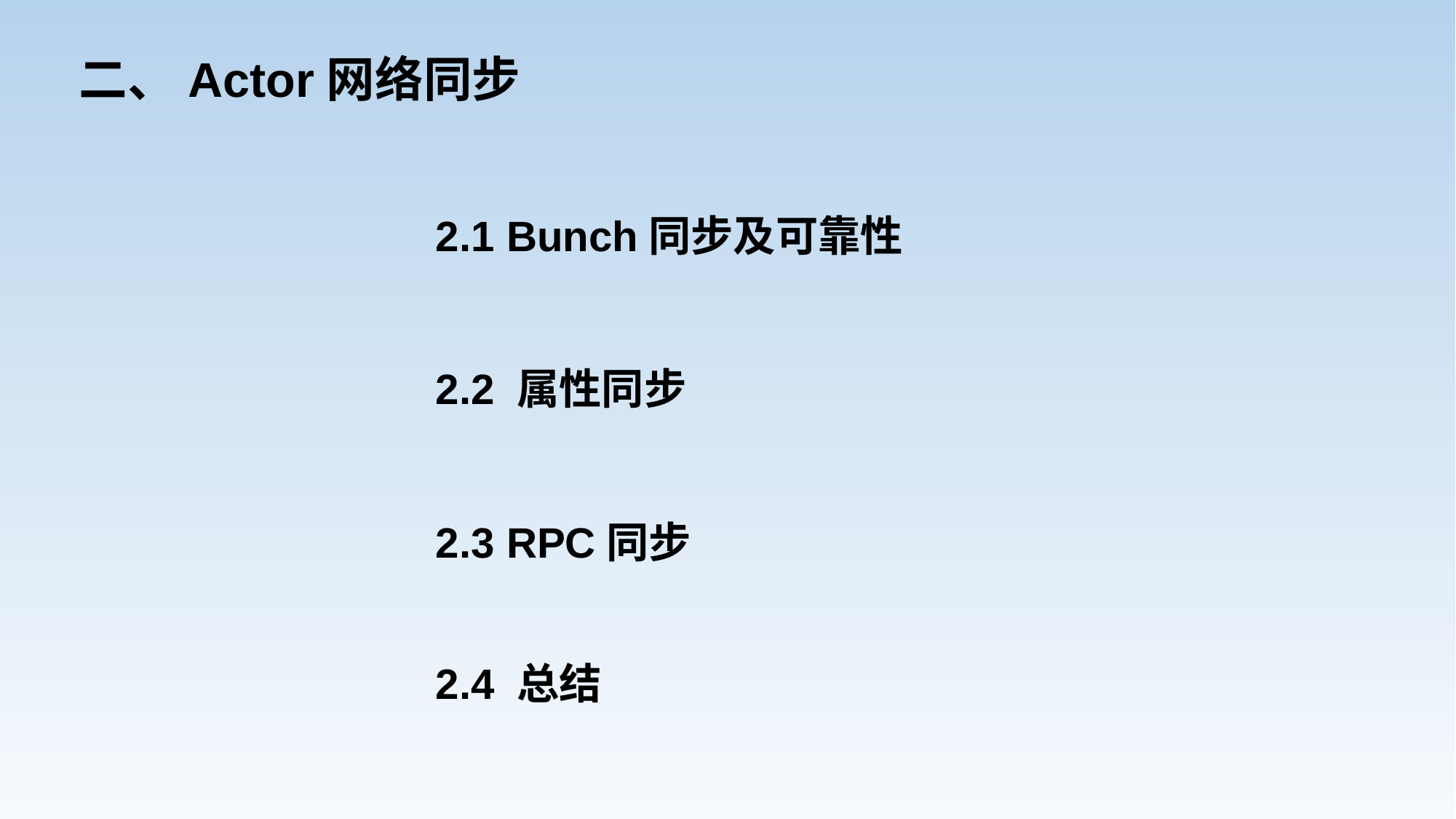

二、Actor网络同步
2.1 Bunch同步及可靠性
2.2 属性同步
2.3 RPC同步
2.4 总结